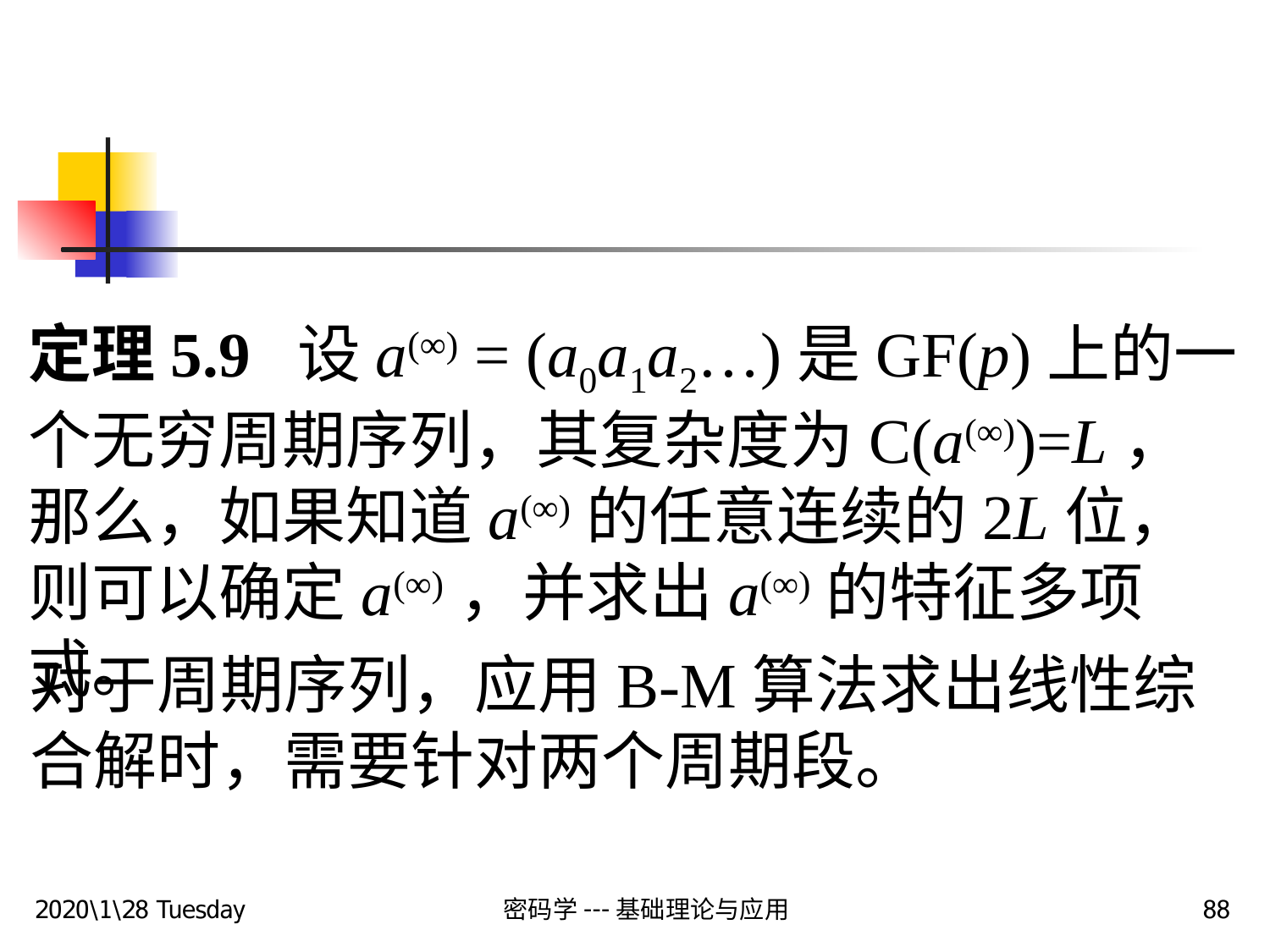

定理5.9  设a(∞) = (a0a1a2…)是GF(p)上的一个无穷周期序列，其复杂度为C(a(∞))=L，那么，如果知道a(∞)的任意连续的2L位，则可以确定a(∞)，并求出a(∞)的特征多项式。

对于周期序列，应用B-M算法求出线性综合解时，需要针对两个周期段。
2020\1\28 Tuesday
密码学---基础理论与应用
88